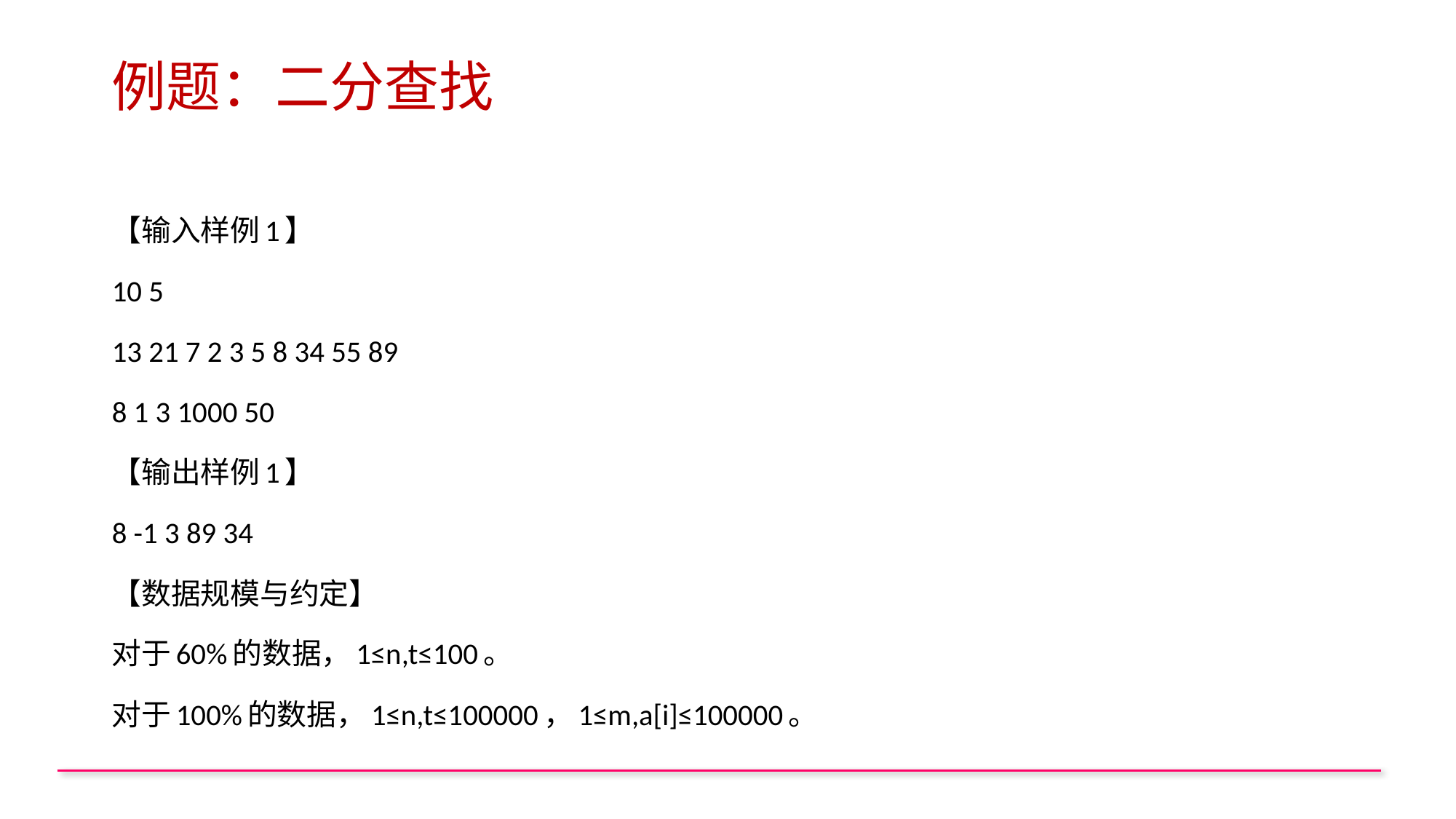

# 例题：二分查找
【输入样例1】
10 5
13 21 7 2 3 5 8 34 55 89
8 1 3 1000 50
【输出样例1】
8 -1 3 89 34
【数据规模与约定】
对于60%的数据，1≤n,t≤100。
对于100%的数据，1≤n,t≤100000，1≤m,a[i]≤100000。